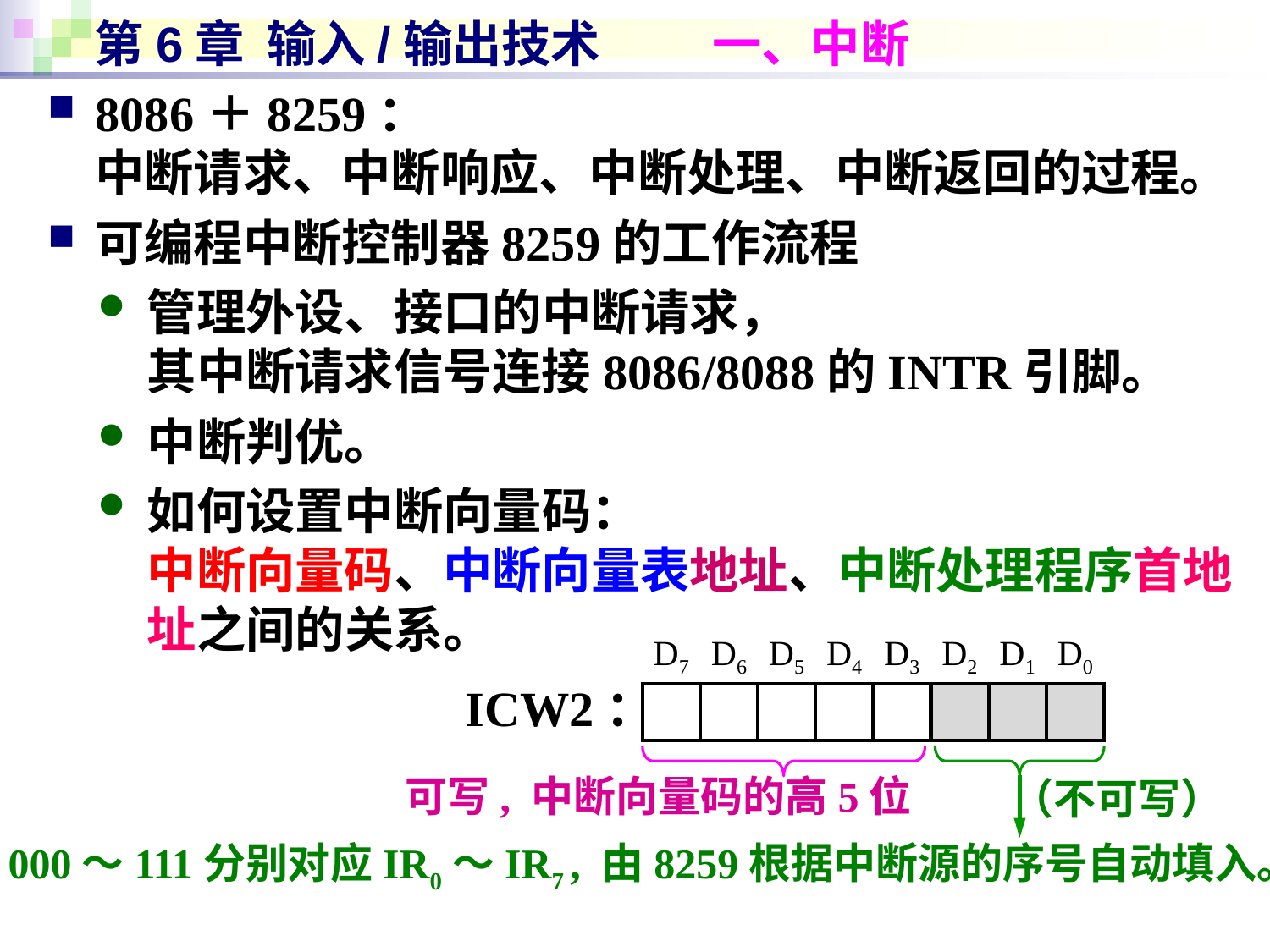

# 第6章  输入/输出技术          一、中断
8086＋8259：
中断请求、中断响应、中断处理、中断返回的过程。
可编程中断控制器8259的工作流程
管理外设、接口的中断请求，
其中断请求信号连接8086/8088的INTR引脚。
中断判优。
如何设置中断向量码：
中断向量码、中断向量表地址、中断处理程序首地址之间的关系。

| D7 | D6 | D5 | D4 | D3 | D2 | D1 | D0 |
| --- | --- | --- | --- | --- | --- | --- | --- |
|  |  |  |  |  |  |  |  |
 ICW2：

可写, 中断向量码的高5位
（不可写）
000～111分别对应IR0～IR7 , 由8259根据中断源的序号自动填入。
48